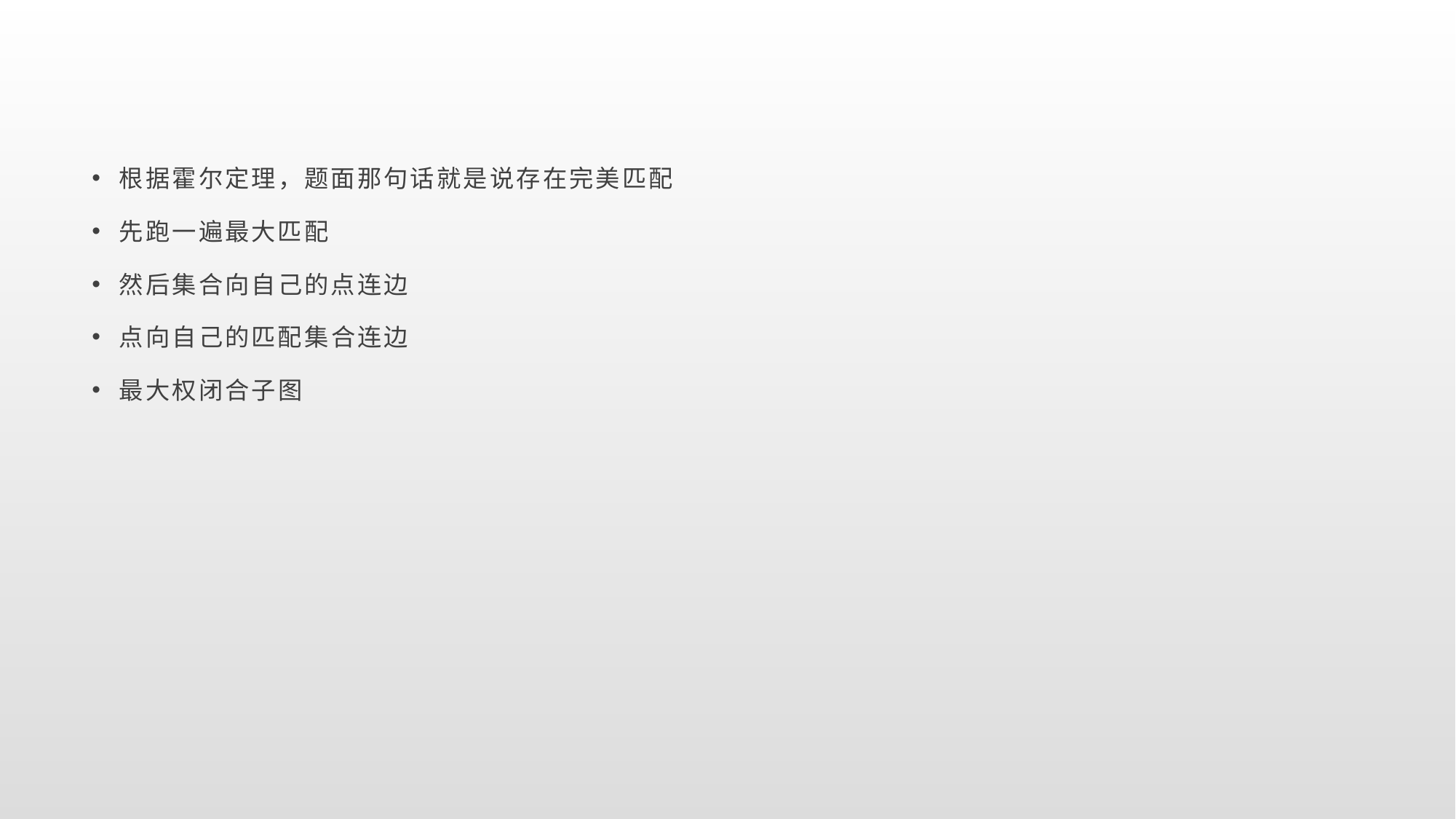

#
根据霍尔定理，题面那句话就是说存在完美匹配
先跑一遍最大匹配
然后集合向自己的点连边
点向自己的匹配集合连边
最大权闭合子图